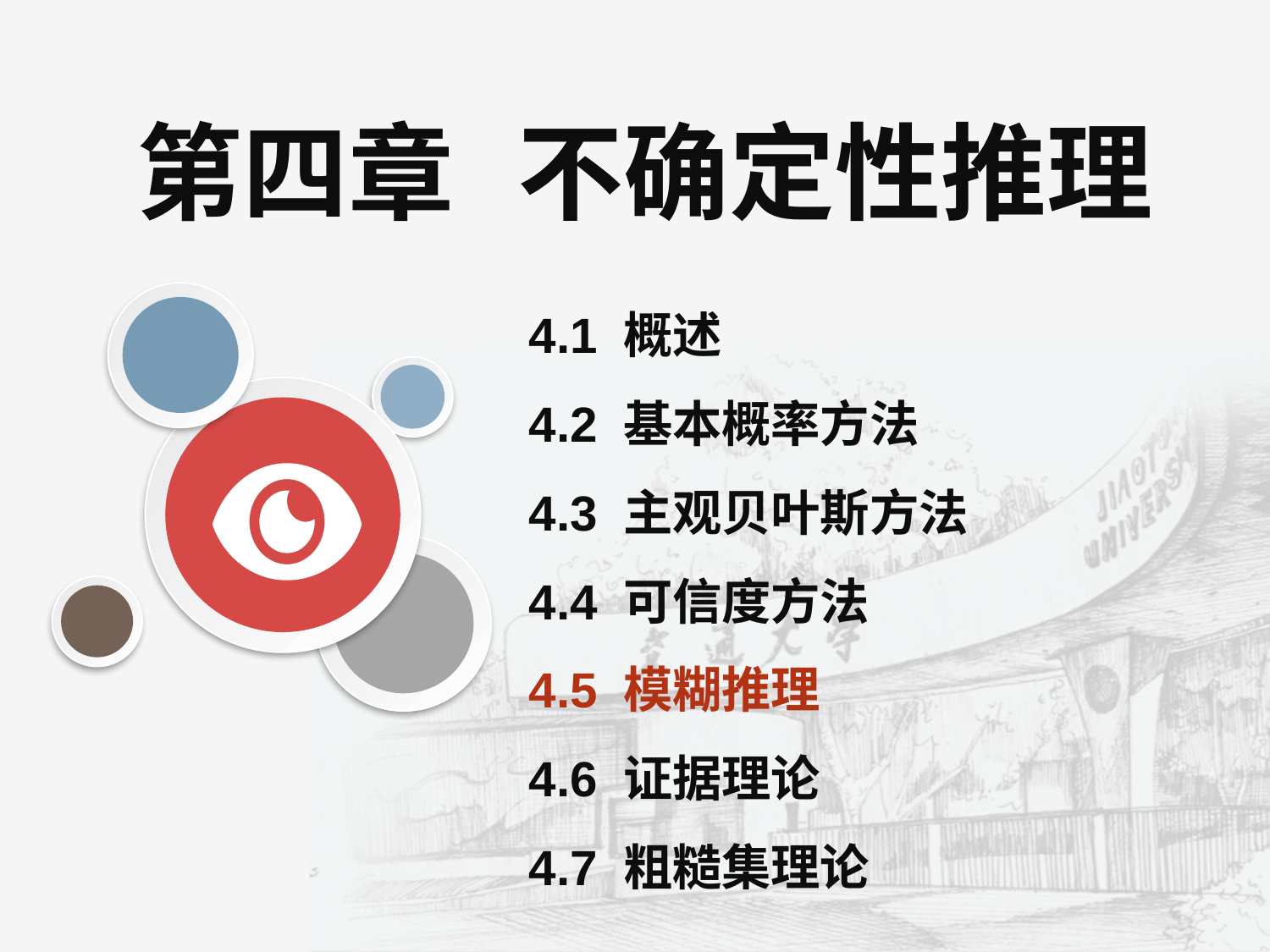

第四章	不确定性推理
4.1 概述
4.2 基本概率方法
4.3 主观贝叶斯方法
4.4 可信度方法
4.5 模糊推理
4.6 证据理论
4.7 粗糙集理论